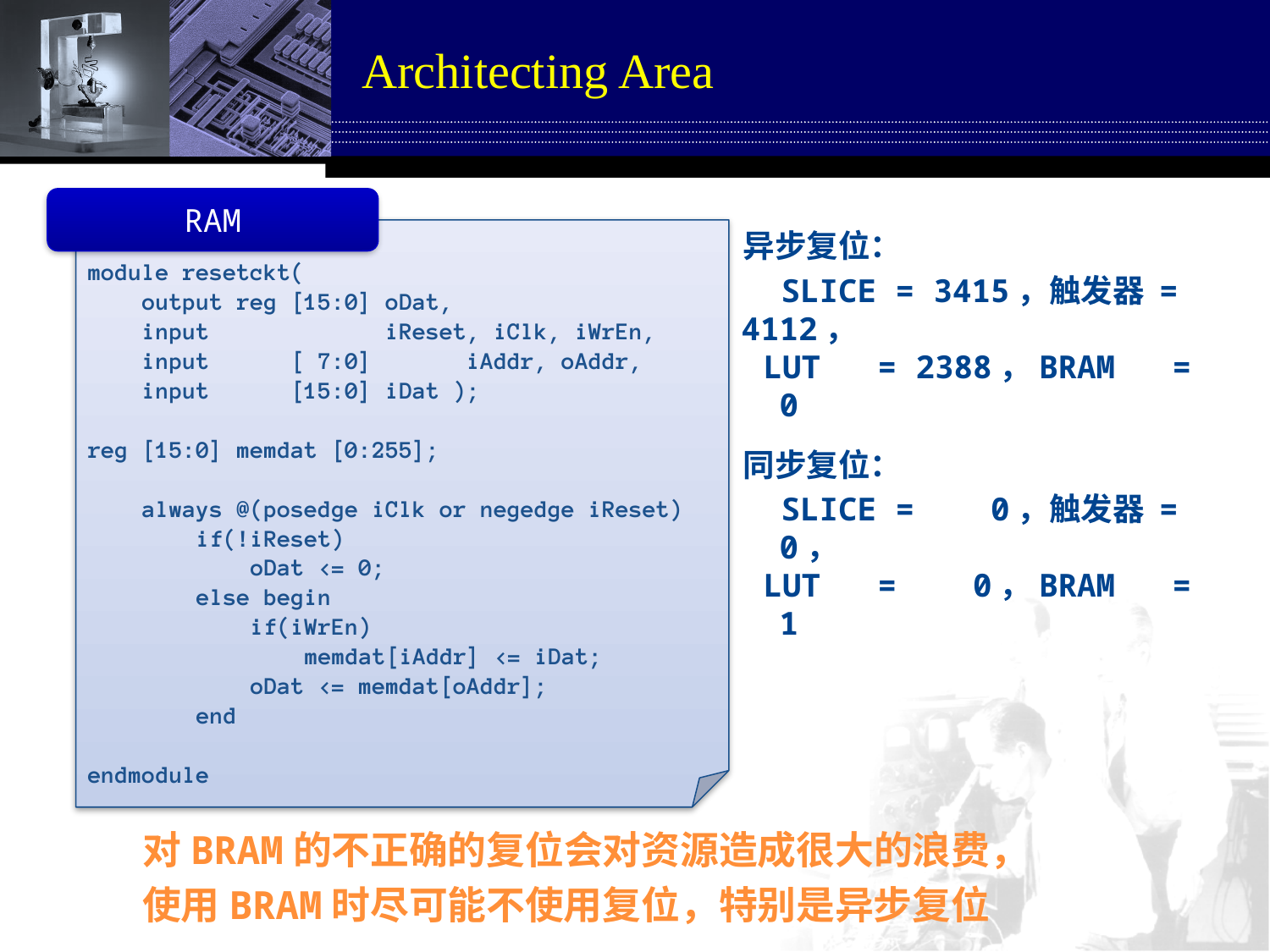

# Architecting Area

RAM

module resetckt(
    output reg [15:0] oDat,
    input             iReset, iClk, iWrEn,
    input      [ 7:0]       iAddr, oAddr,
    input      [15:0] iDat );

reg [15:0] memdat [0:255];

    always @(posedge iClk or negedge iReset)
        if(!iReset)
            oDat <= 0;
        else begin
            if(iWrEn)
                memdat[iAddr] <= iDat;
            oDat <= memdat[oAddr];
        end

endmodule
异步复位：
  Slice = 3415，触发器 = 4112，
  LUT   = 2388，BRAM   =    0
同步复位：
  Slice =    0，触发器 =    0，
  LUT   =    0，BRAM   =    1
对BRAM的不正确的复位会对资源造成很大的浪费，
使用BRAM时尽可能不使用复位，特别是异步复位